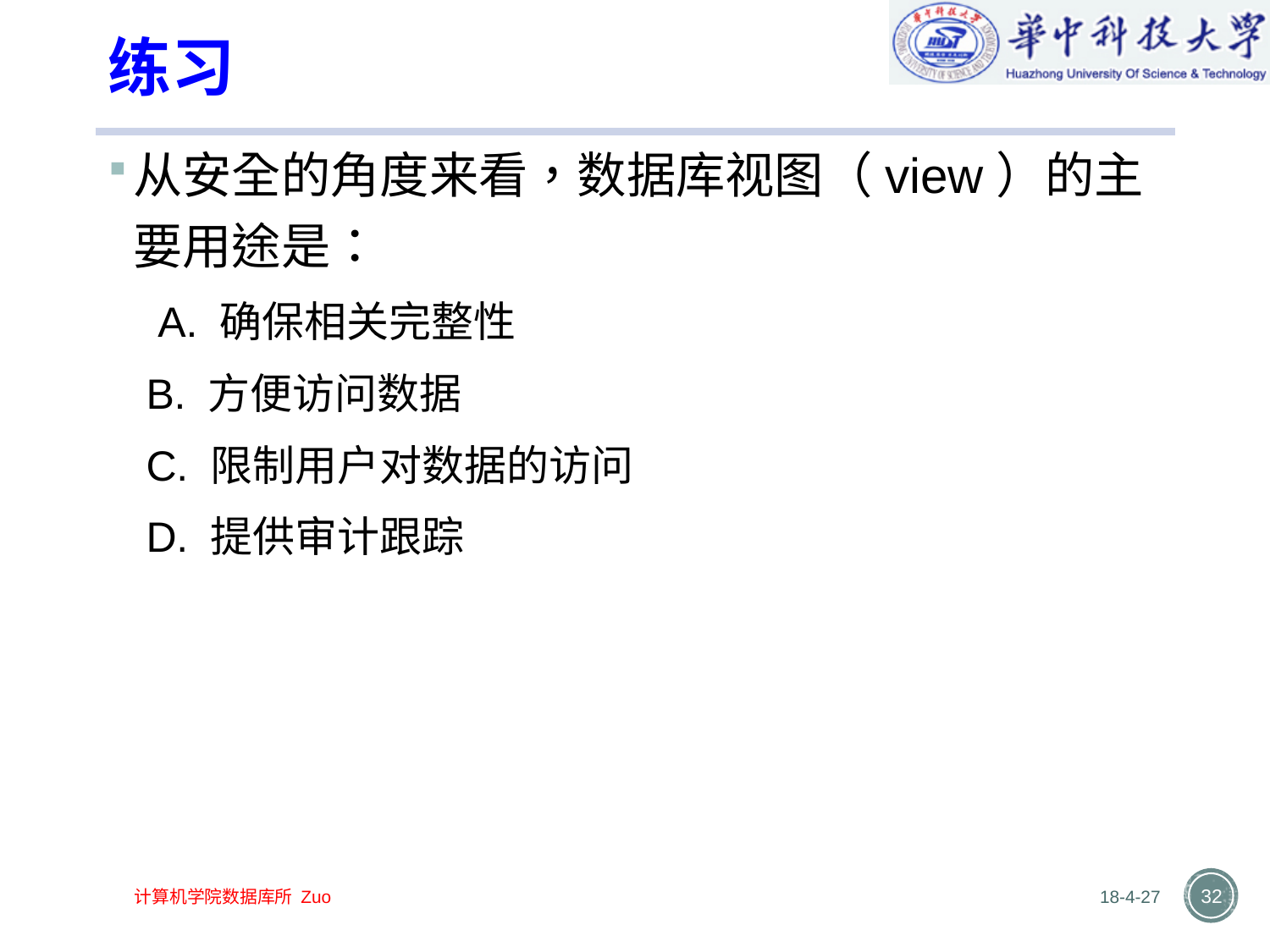

# 练习
从安全的角度来看，数据库视图（view）的主要用途是：
 A. 确保相关完整性
B. 方便访问数据
C. 限制用户对数据的访问
D. 提供审计跟踪

18-4-27
32